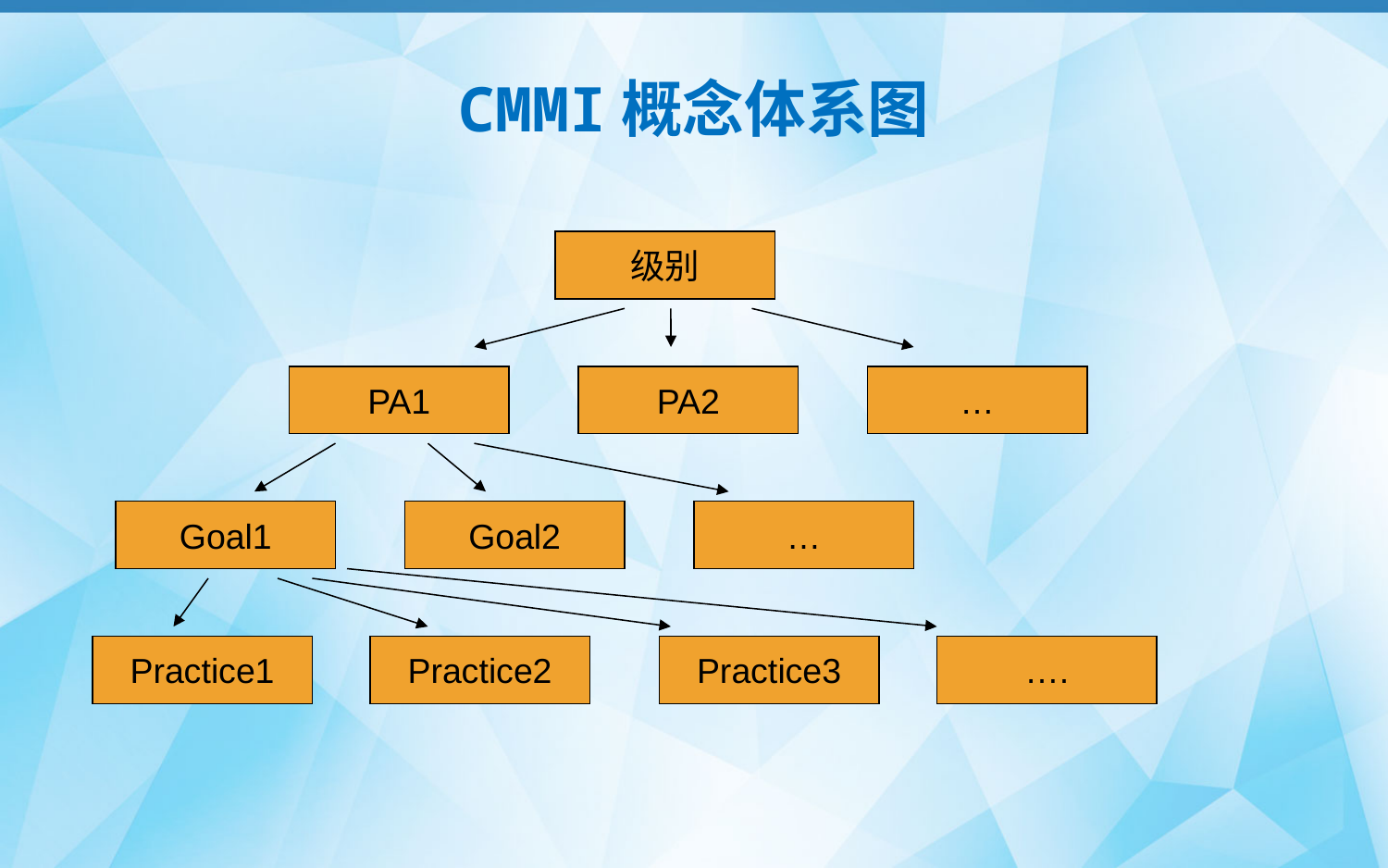

# CMMI概念体系图
级别

PA1
PA2
…

Goal1
Goal2
…

Practice1
Practice2
Practice3
….